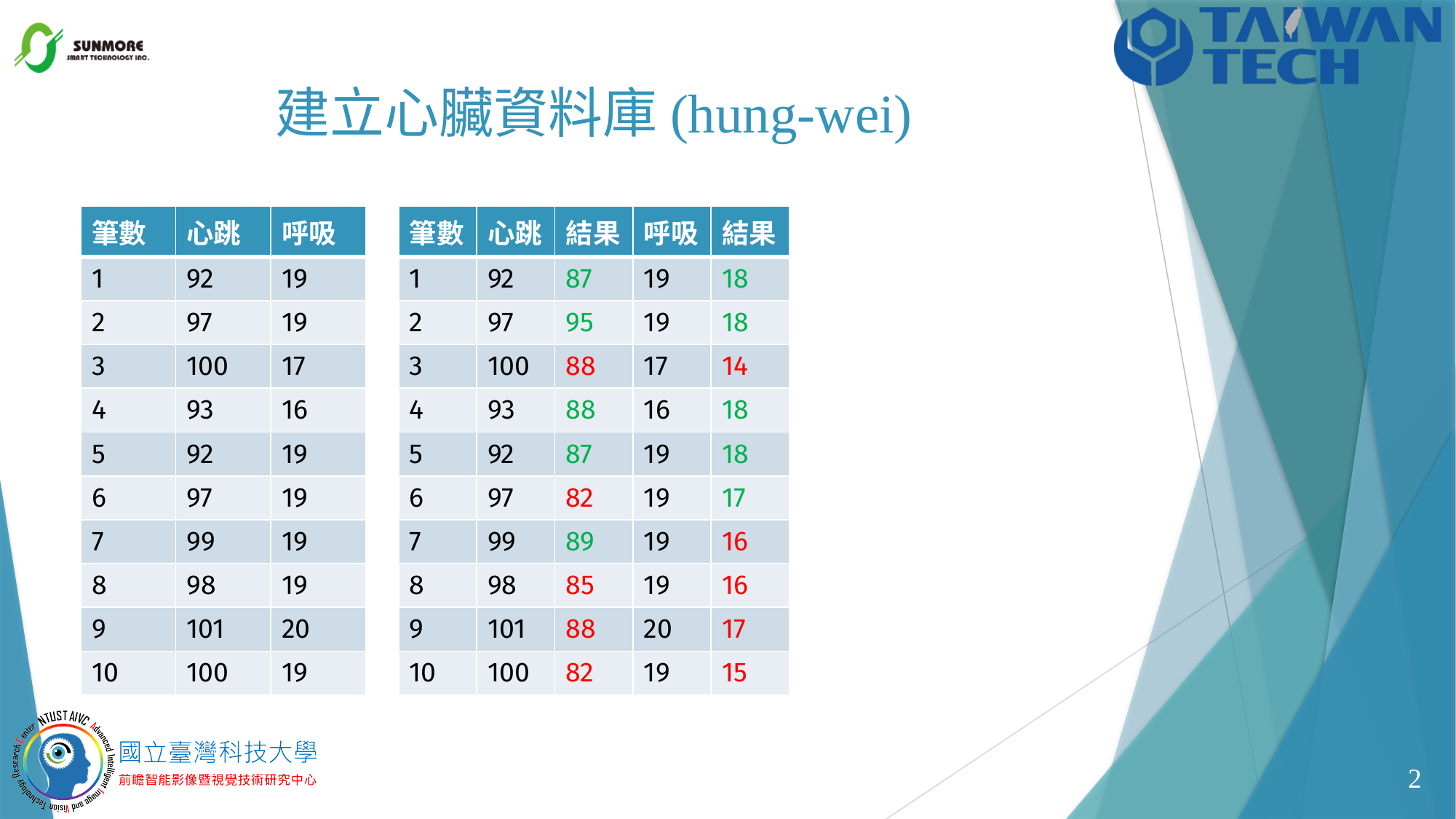

# 建立心臟資料庫(hung-wei)
| 筆數 | 心跳 | 呼吸 |
| --- | --- | --- |
| 1 | 92 | 19 |
| 2 | 97 | 19 |
| 3 | 100 | 17 |
| 4 | 93 | 16 |
| 5 | 92 | 19 |
| 6 | 97 | 19 |
| 7 | 99 | 19 |
| 8 | 98 | 19 |
| 9 | 101 | 20 |
| 10 | 100 | 19 |
| 筆數 | 心跳 | 結果 | 呼吸 | 結果 |
| --- | --- | --- | --- | --- |
| 1 | 92 | 87 | 19 | 18 |
| 2 | 97 | 95 | 19 | 18 |
| 3 | 100 | 88 | 17 | 14 |
| 4 | 93 | 88 | 16 | 18 |
| 5 | 92 | 87 | 19 | 18 |
| 6 | 97 | 82 | 19 | 17 |
| 7 | 99 | 89 | 19 | 16 |
| 8 | 98 | 85 | 19 | 16 |
| 9 | 101 | 88 | 20 | 17 |
| 10 | 100 | 82 | 19 | 15 |
2